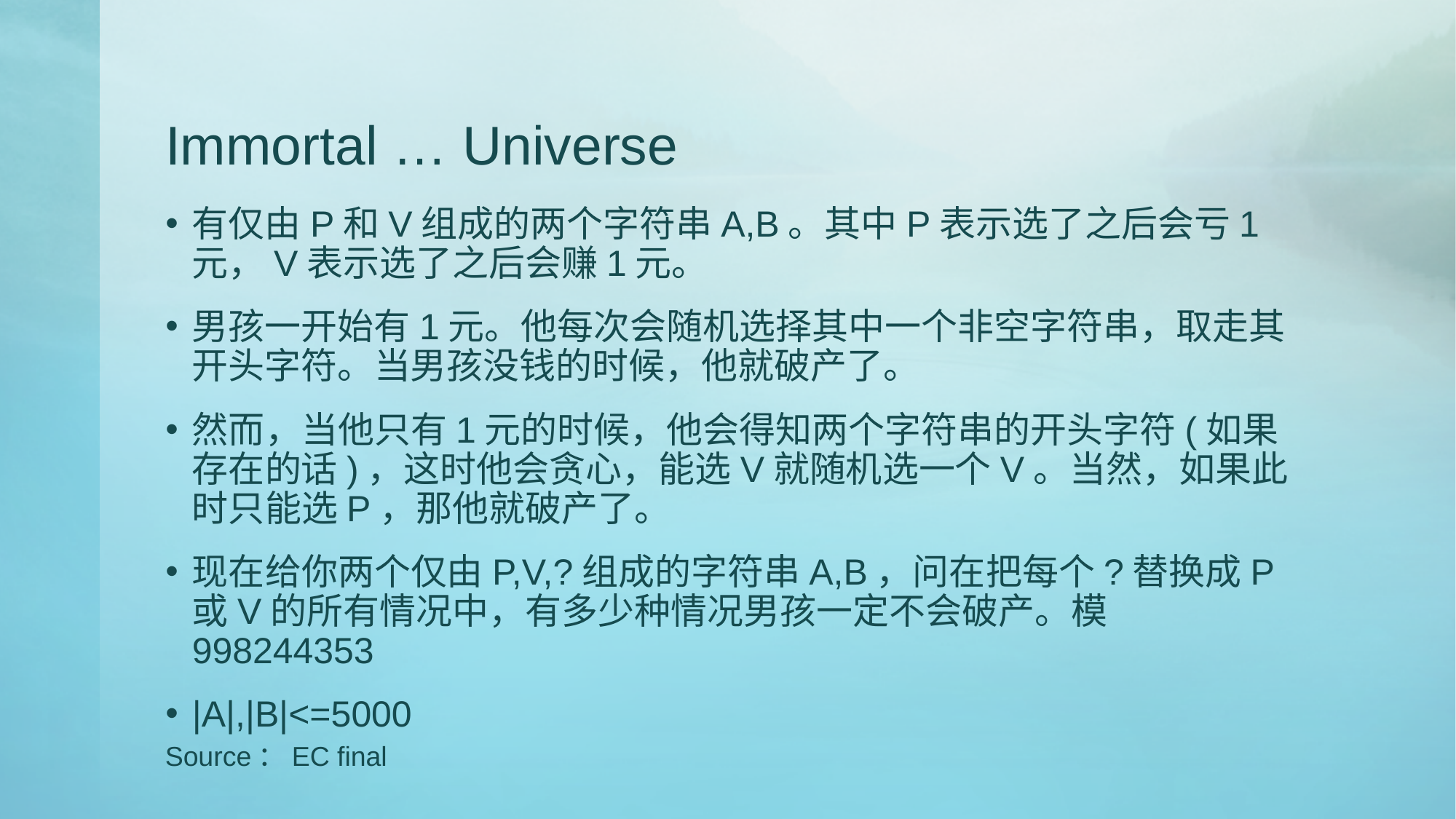

# Immortal … Universe
有仅由P和V组成的两个字符串A,B。其中P表示选了之后会亏1元，V表示选了之后会赚1元。
男孩一开始有1元。他每次会随机选择其中一个非空字符串，取走其开头字符。当男孩没钱的时候，他就破产了。
然而，当他只有1元的时候，他会得知两个字符串的开头字符(如果存在的话)，这时他会贪心，能选V就随机选一个V。当然，如果此时只能选P，那他就破产了。
现在给你两个仅由P,V,?组成的字符串A,B，问在把每个?替换成P或V的所有情况中，有多少种情况男孩一定不会破产。模998244353
|A|,|B|<=5000

Source：EC final